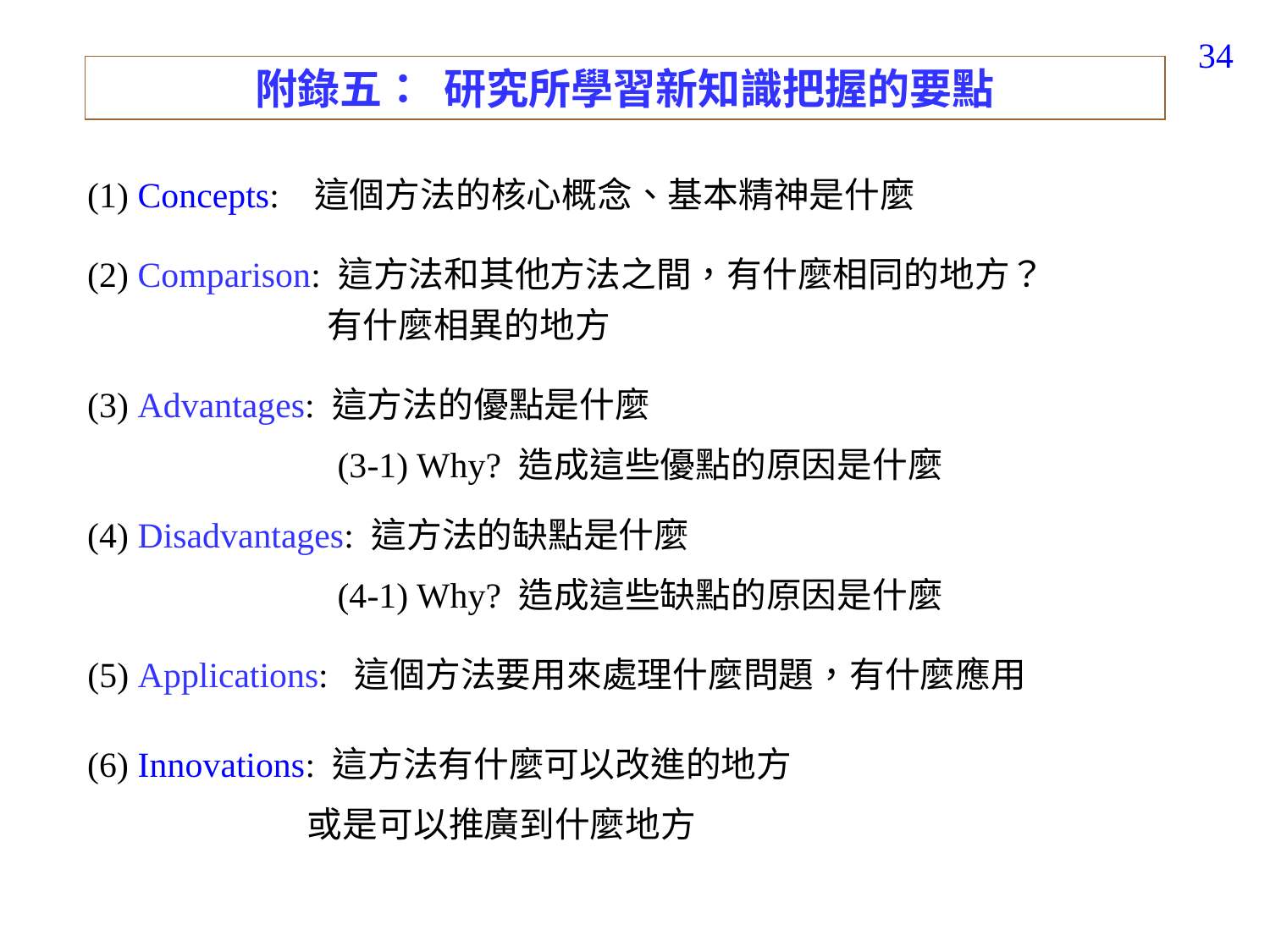

34
附錄五：  研究所學習新知識把握的要點
(1) Concepts:   這個方法的核心概念、基本精神是什麼
(2) Comparison: 這方法和其他方法之間，有什麼相同的地方？
有什麼相異的地方
(3) Advantages: 這方法的優點是什麼
(3-1) Why? 造成這些優點的原因是什麼
(4) Disadvantages: 這方法的缺點是什麼
(4-1) Why? 造成這些缺點的原因是什麼
(5) Applications:  這個方法要用來處理什麼問題，有什麼應用
(6) Innovations: 這方法有什麼可以改進的地方
                           或是可以推廣到什麼地方